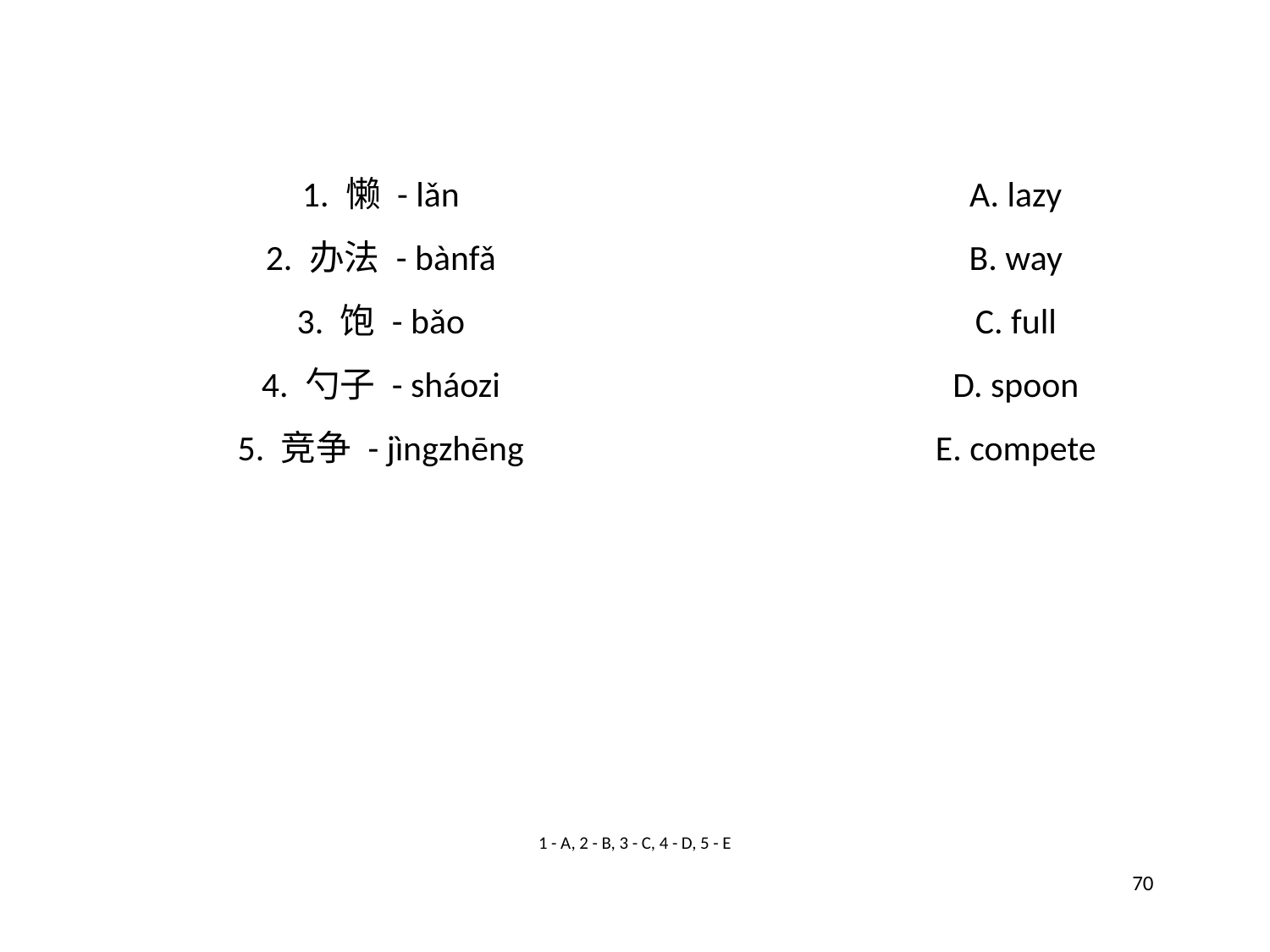

1. 懒 - lǎn

A. lazy

2. 办法 - bànfǎ

B. way

3. 饱 - bǎo

C. full

4. 勺子 - sháozi

D. spoon

5. 竞争 - jìngzhēng

E. compete
1 - A, 2 - B, 3 - C, 4 - D, 5 - E

70